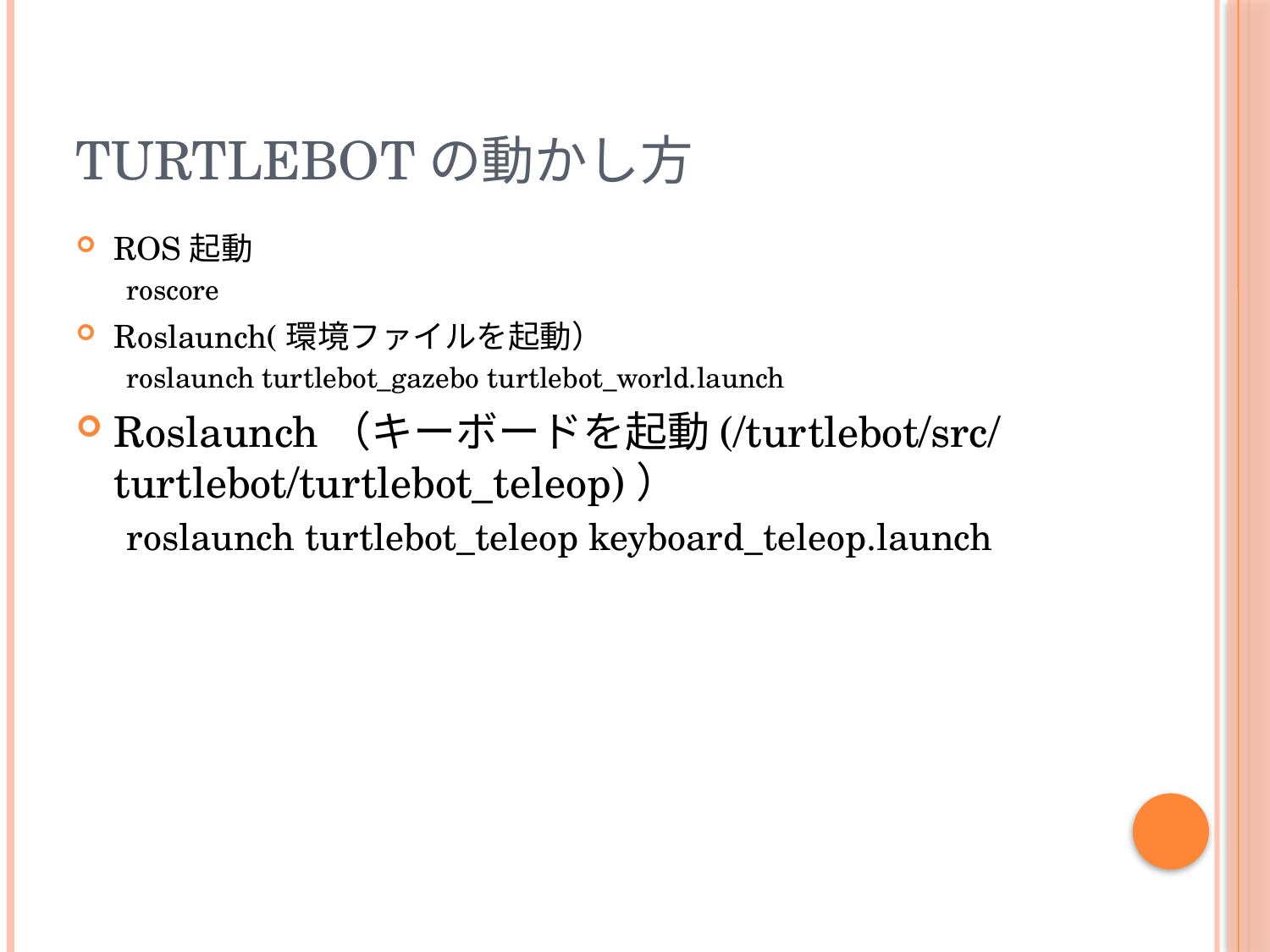

# turtlebotの動かし方
ROS起動
roscore
Roslaunch(環境ファイルを起動）
roslaunch turtlebot_gazebo turtlebot_world.launch
Roslaunch（キーボードを起動(/turtlebot/src/turtlebot/turtlebot_teleop)）
roslaunch turtlebot_teleop keyboard_teleop.launch